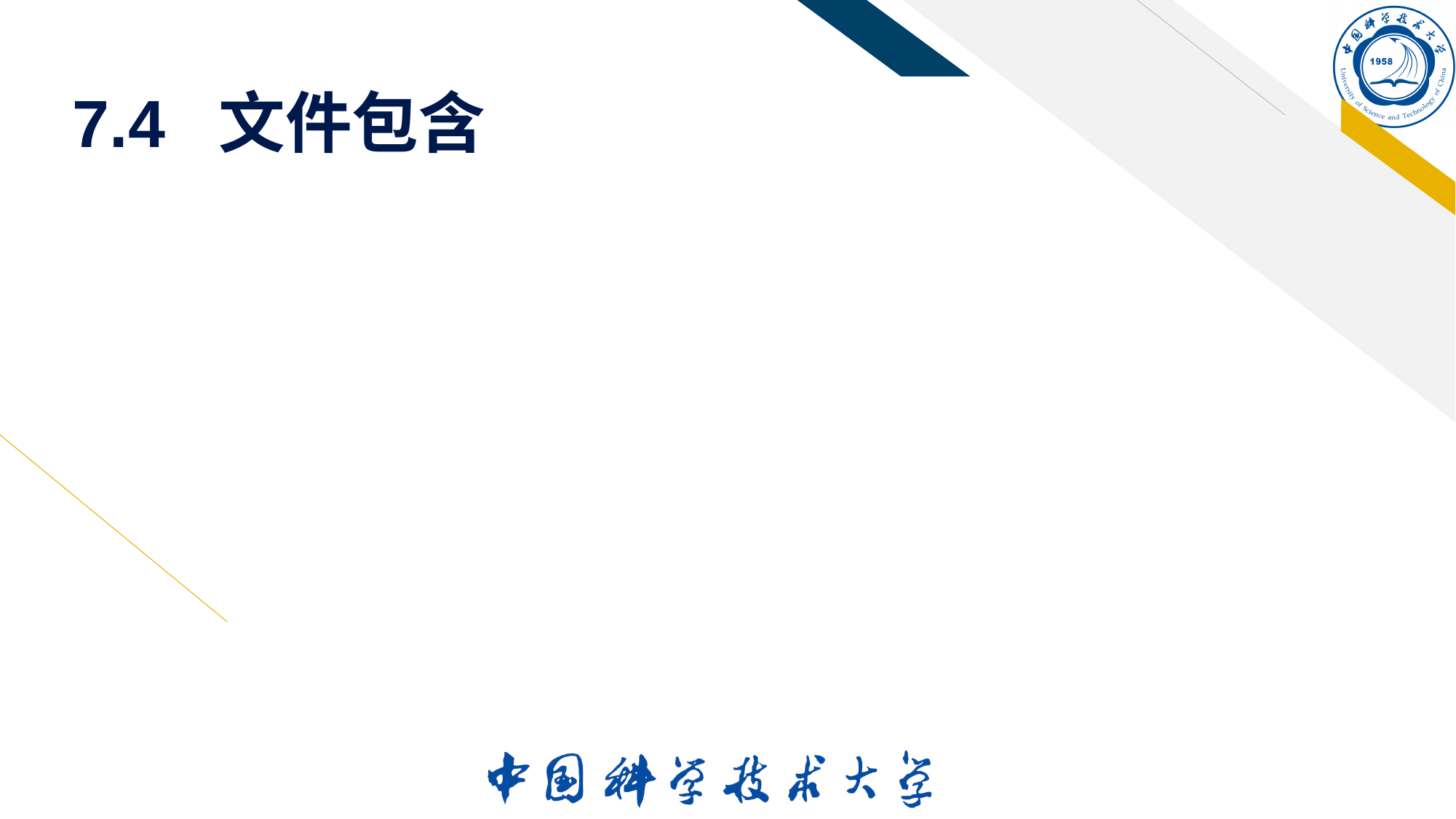

# 7.4  文件包含
一般形式
#include "filename"
#include <filename>
说明
把另一个源文件的全部内容包含进来
预编译后，它们已成为一个文件
头文件的扩展名一般用.h，但并非规定
调用库函数一般使用<>，也可以使用""
调用用户编写的头文件应使用""